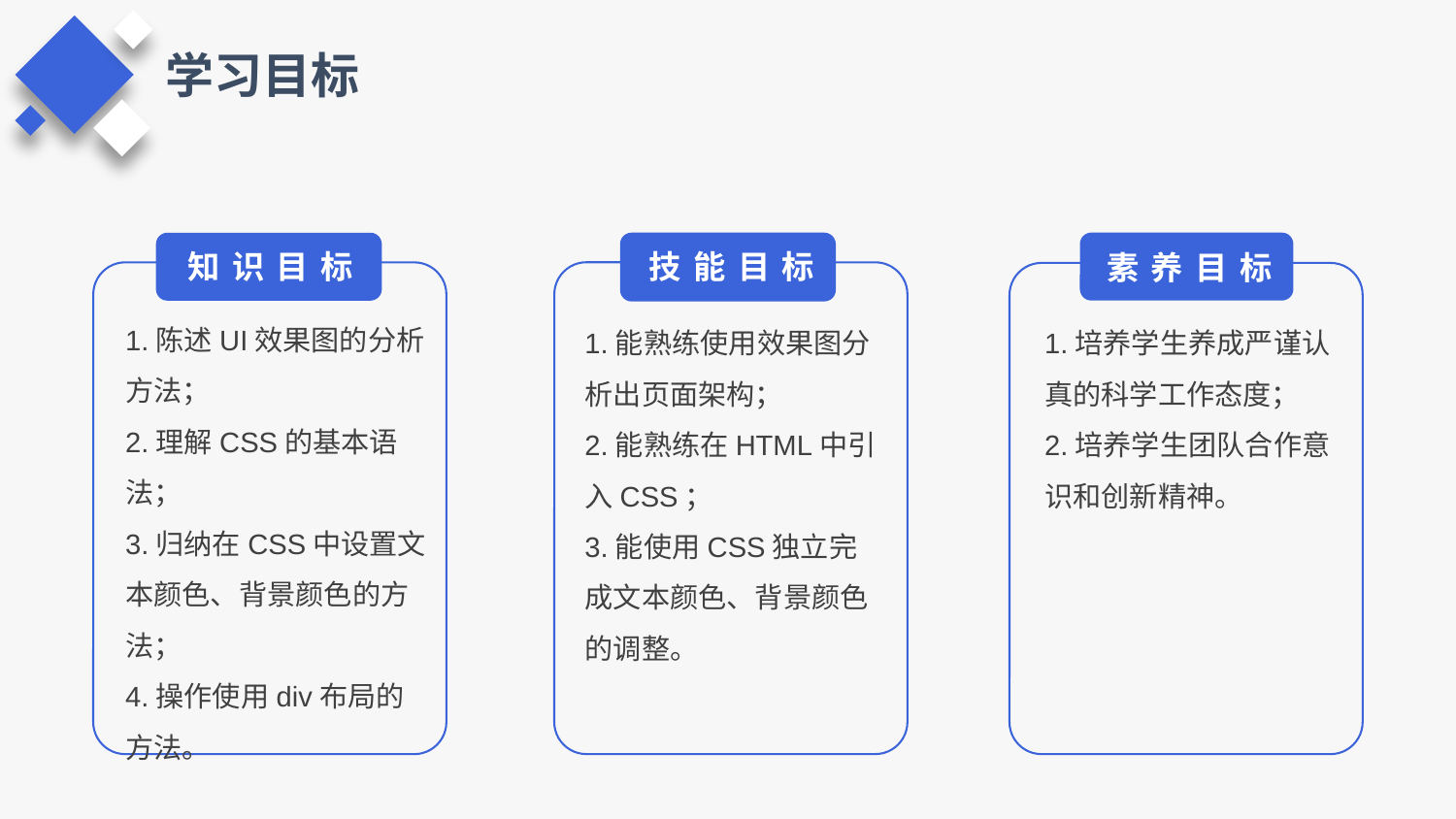

学习目标

素养目标

1.培养学生养成严谨认真的科学工作态度；
2.培养学生团队合作意识和创新精神。

技能目标

1.能熟练使用效果图分析出页面架构；
2.能熟练在HTML中引入CSS；
3.能使用CSS独立完成文本颜色、背景颜色的调整。

知识目标

1.陈述UI效果图的分析方法；
2.理解CSS的基本语法；
3.归纳在CSS中设置文本颜色、背景颜色的方法；
4.操作使用div布局的方法。